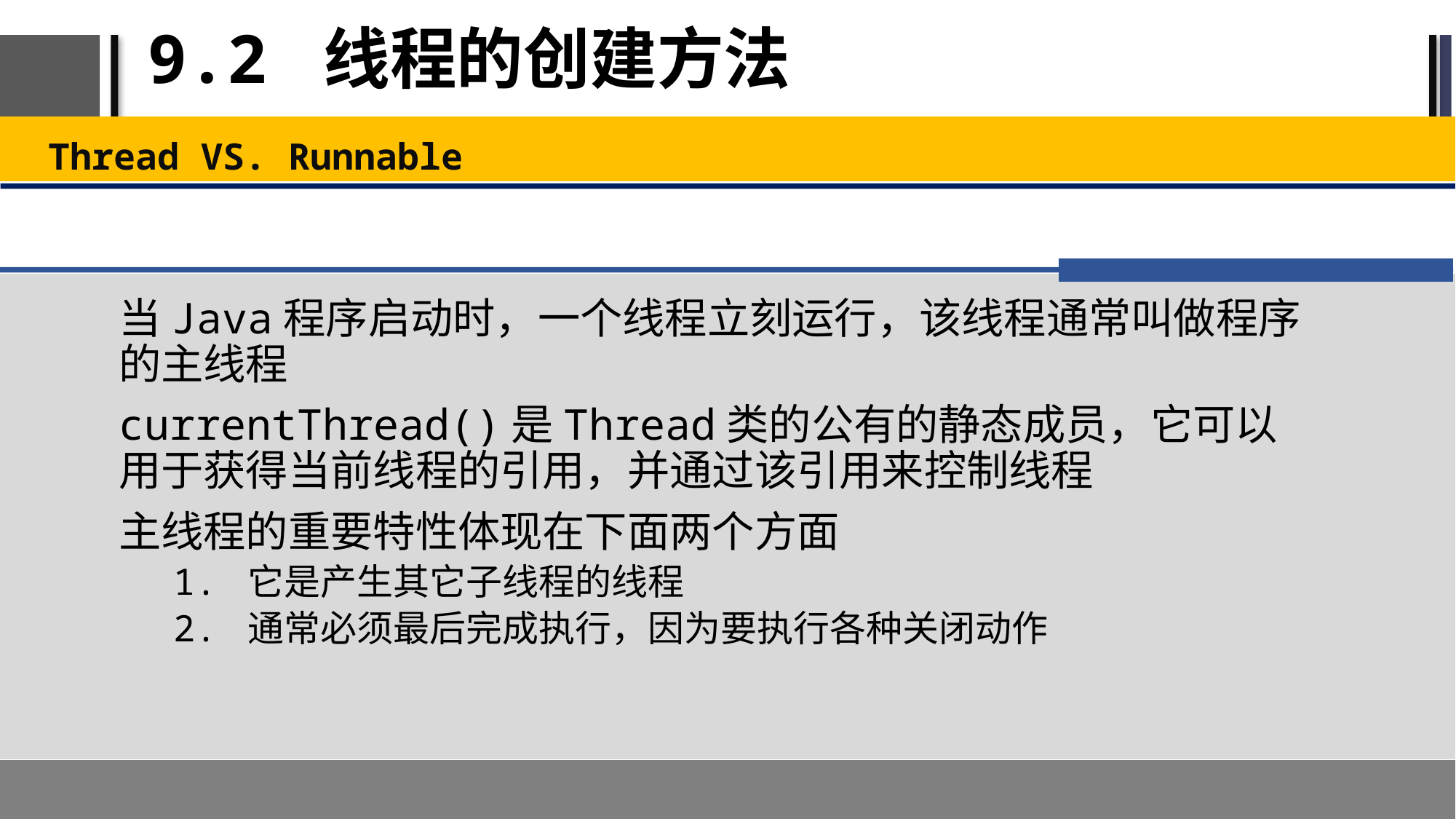

# 9.2 线程的创建方法

Thread VS. Runnable

当Java程序启动时，一个线程立刻运行，该线程通常叫做程序的主线程
currentThread()是Thread类的公有的静态成员，它可以用于获得当前线程的引用，并通过该引用来控制线程
主线程的重要特性体现在下面两个方面
1. 它是产生其它子线程的线程
2. 通常必须最后完成执行，因为要执行各种关闭动作